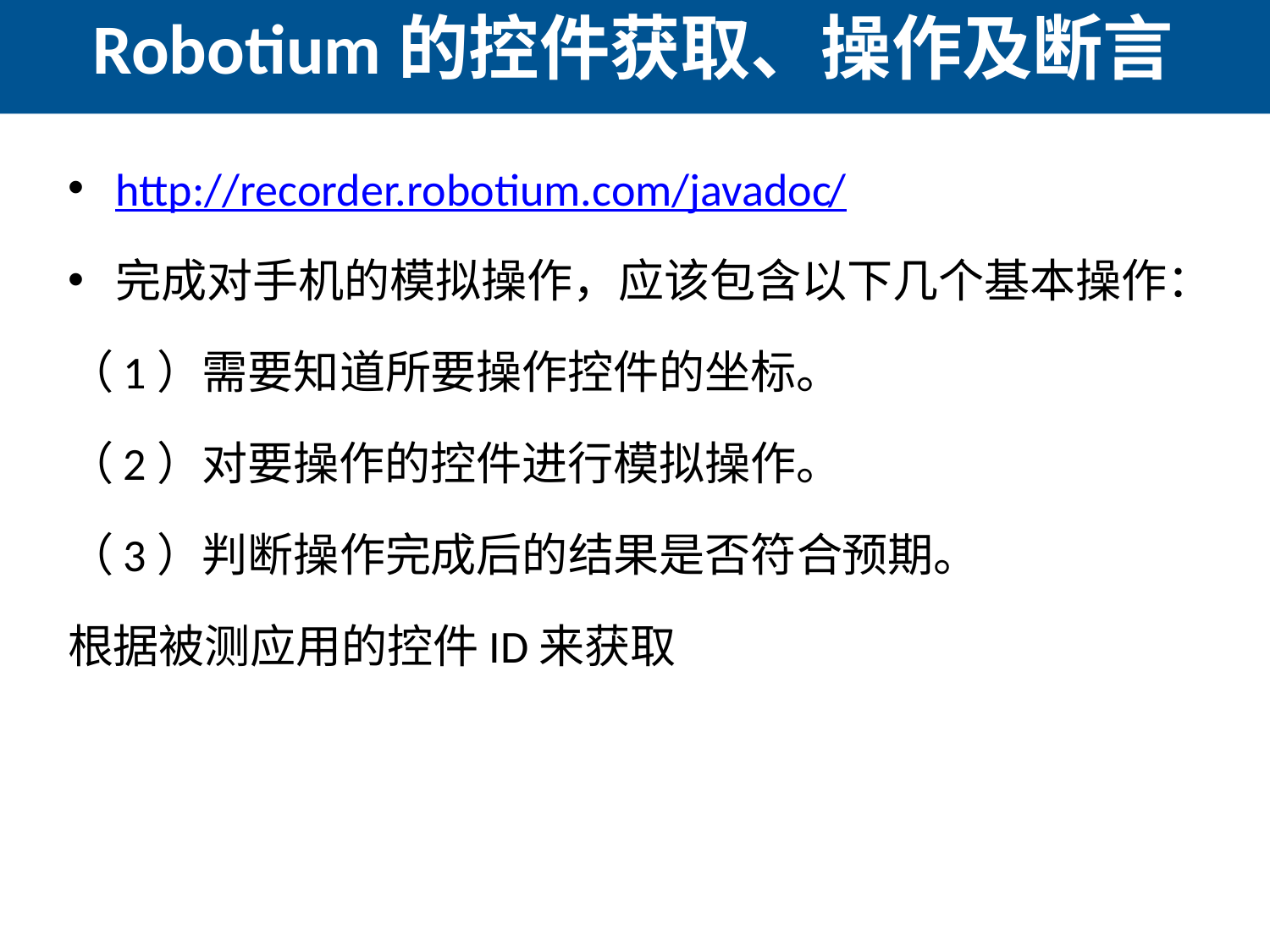

# Robotium的控件获取、操作及断言
http://recorder.robotium.com/javadoc/
完成对手机的模拟操作，应该包含以下几个基本操作：
（1）需要知道所要操作控件的坐标。
（2）对要操作的控件进行模拟操作。
（3）判断操作完成后的结果是否符合预期。
根据被测应用的控件ID来获取